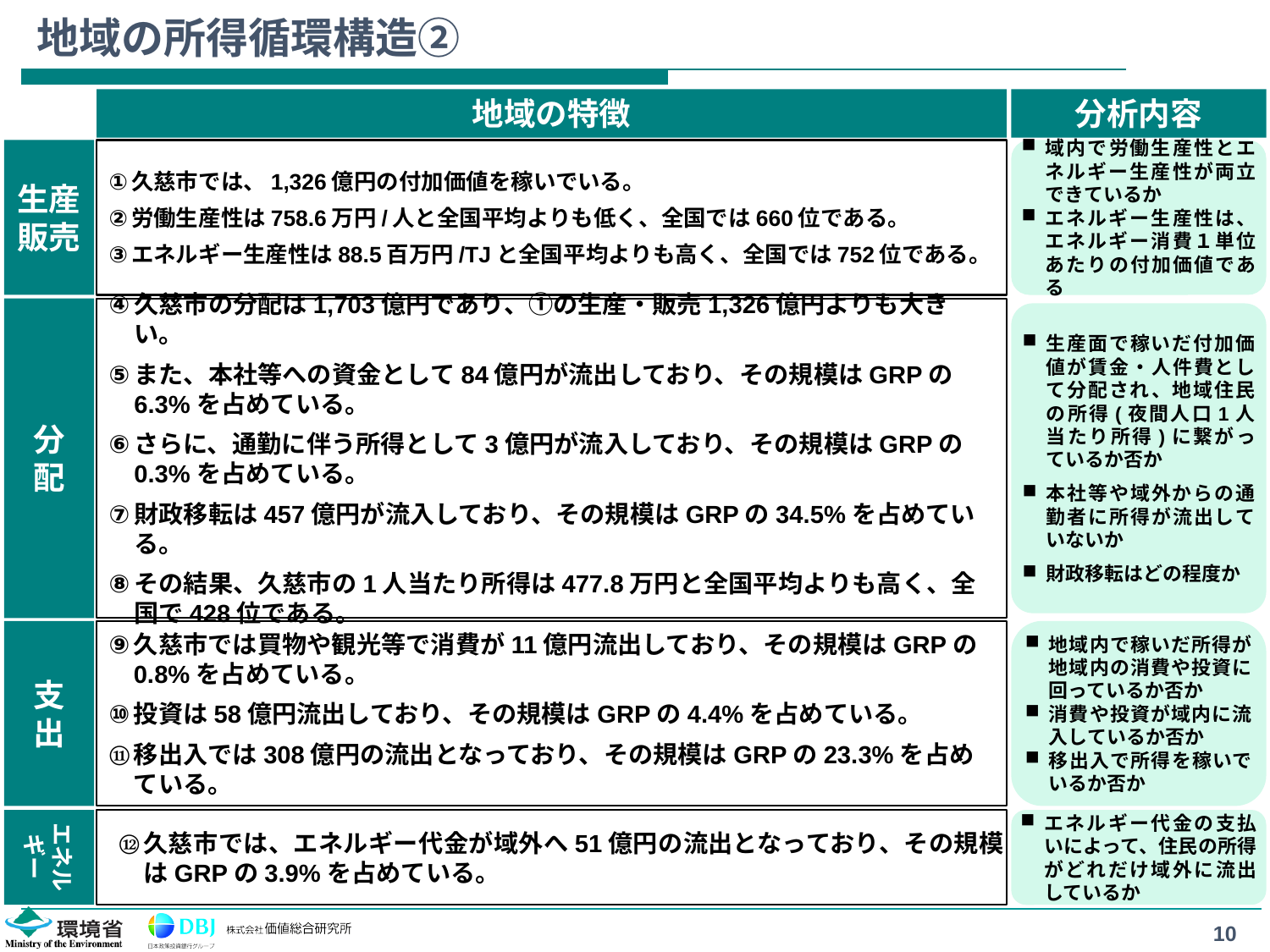

# 地域の所得循環構造②
地域の特徴
分析内容
生産
販売
久慈市では、1,326億円の付加価値を稼いでいる。
労働生産性は758.6万円/人と全国平均よりも低く、全国では660位である。
エネルギー生産性は88.5百万円/TJと全国平均よりも高く、全国では752位である。
域内で労働生産性とエネルギー生産性が両立できているか
エネルギー生産性は、エネルギー消費１単位あたりの付加価値である
分
配
久慈市の分配は1,703億円であり、①の生産・販売1,326億円よりも大きい。
また、本社等への資金として84億円が流出しており、その規模はGRPの6.3%を占めている。
さらに、通勤に伴う所得として3億円が流入しており、その規模はGRPの0.3%を占めている。
財政移転は457億円が流入しており、その規模はGRPの34.5%を占めている。
その結果、久慈市の1人当たり所得は477.8万円と全国平均よりも高く、全国で428位である。
生産面で稼いだ付加価値が賃金・人件費として分配され、地域住民の所得(夜間人口1人当たり所得)に繋がっているか否か
本社等や域外からの通勤者に所得が流出していないか
財政移転はどの程度か
支
出
久慈市では買物や観光等で消費が11億円流出しており、その規模はGRPの0.8%を占めている。
投資は58億円流出しており、その規模はGRPの4.4%を占めている。
移出入では308億円の流出となっており、その規模はGRPの23.3%を占めている。
地域内で稼いだ所得が地域内の消費や投資に回っているか否か
消費や投資が域内に流入しているか否か
移出入で所得を稼いでいるか否か
エネルギー
久慈市では、エネルギー代金が域外へ51億円の流出となっており、その規模はGRPの3.9%を占めている。
エネルギー代金の支払いによって、住民の所得がどれだけ域外に流出しているか
10